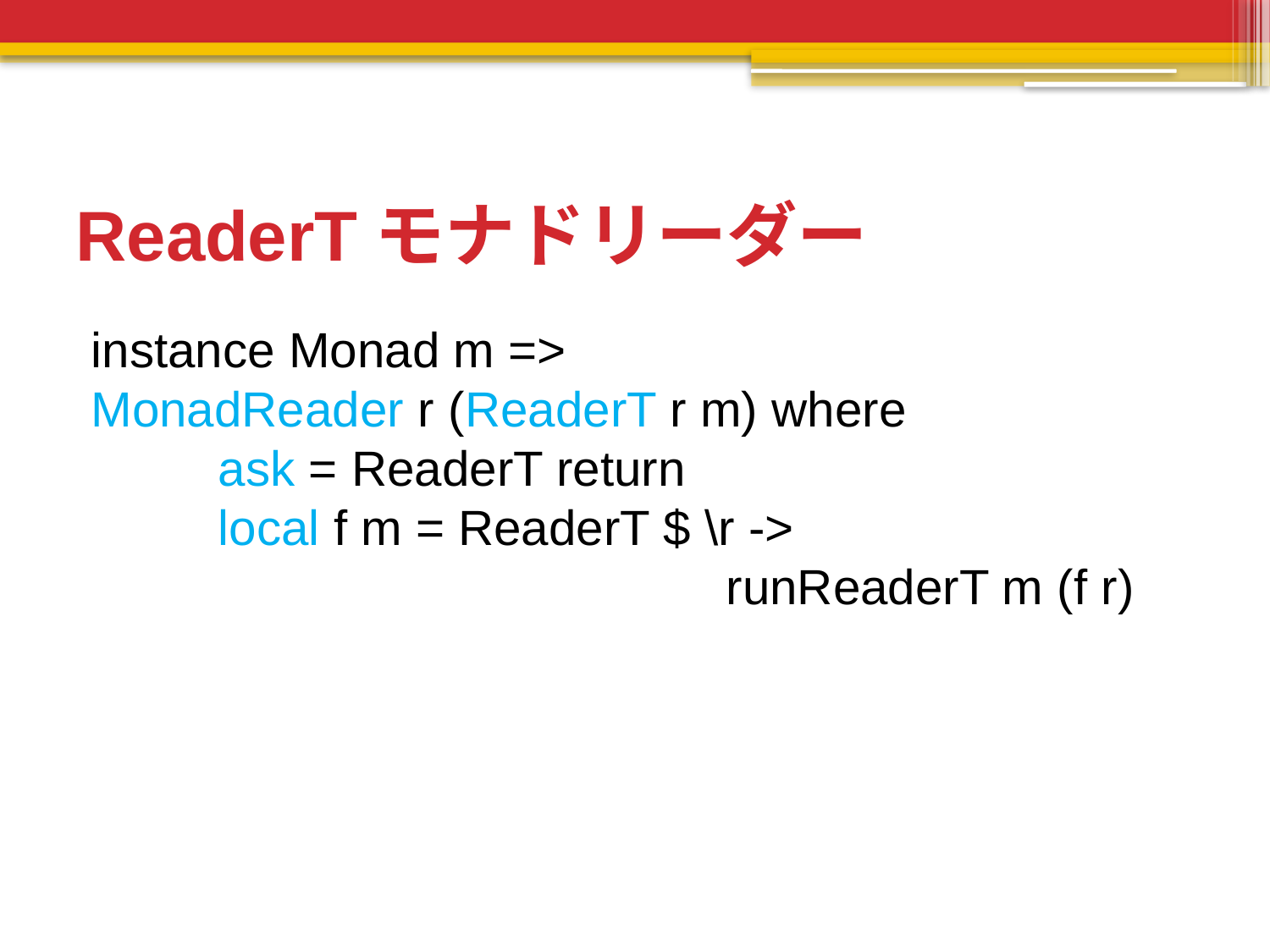

# ReaderTモナドリーダー
instance Monad m =>
MonadReader r (ReaderT r m) where
	ask = ReaderT return
	local f m = ReaderT $ \r ->
					runReaderT m (f r)